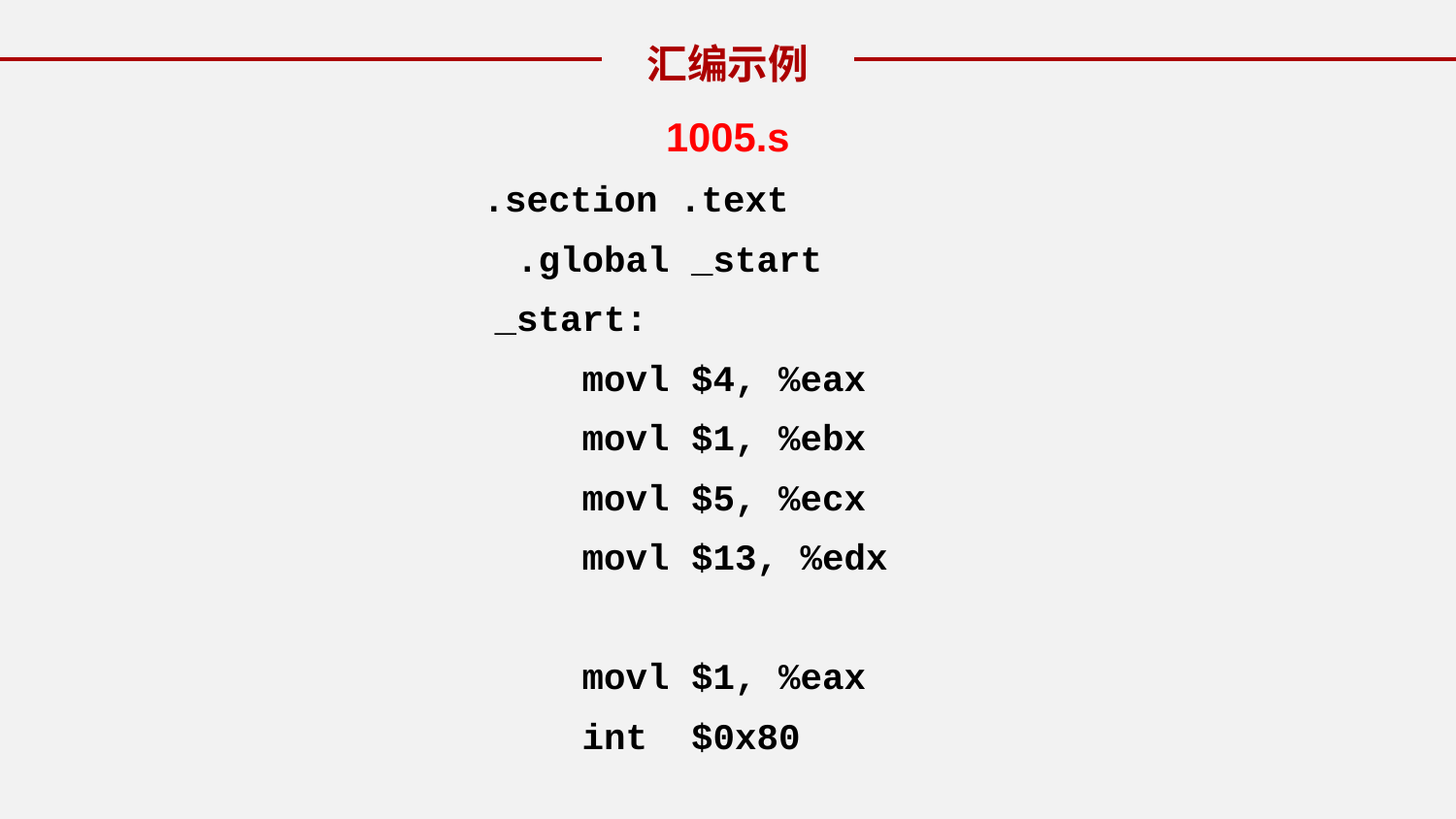

汇编示例
1005.s
 .section .text
  .global _start
 _start:
     movl $4, %eax
     movl $1, %ebx
     movl $5, %ecx
     movl $13, %edx

     movl $1, %eax
     int  $0x80